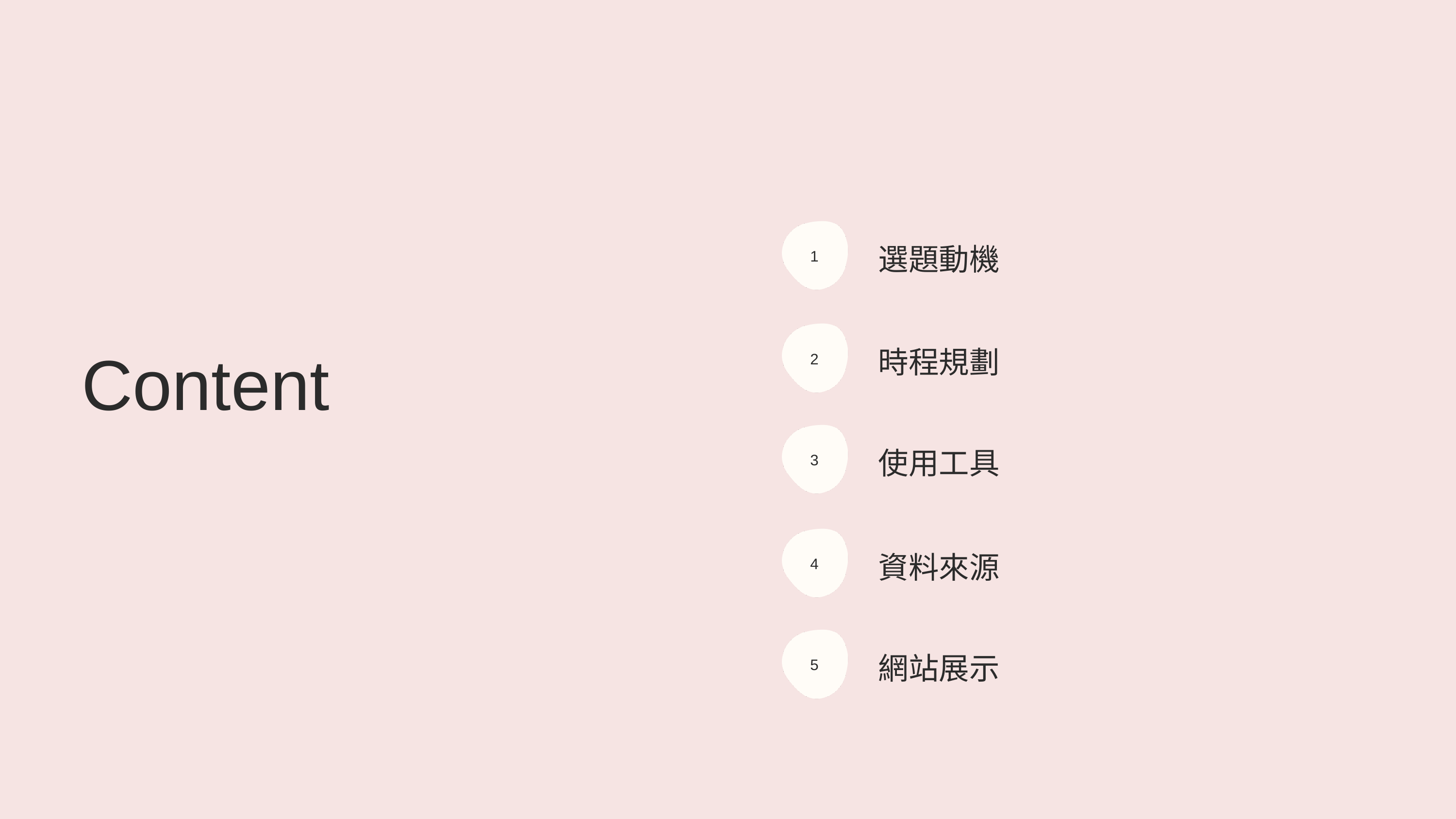

選題動機
1

時程規劃
2
Content

使用工具
3

資料來源
4

網站展示
5